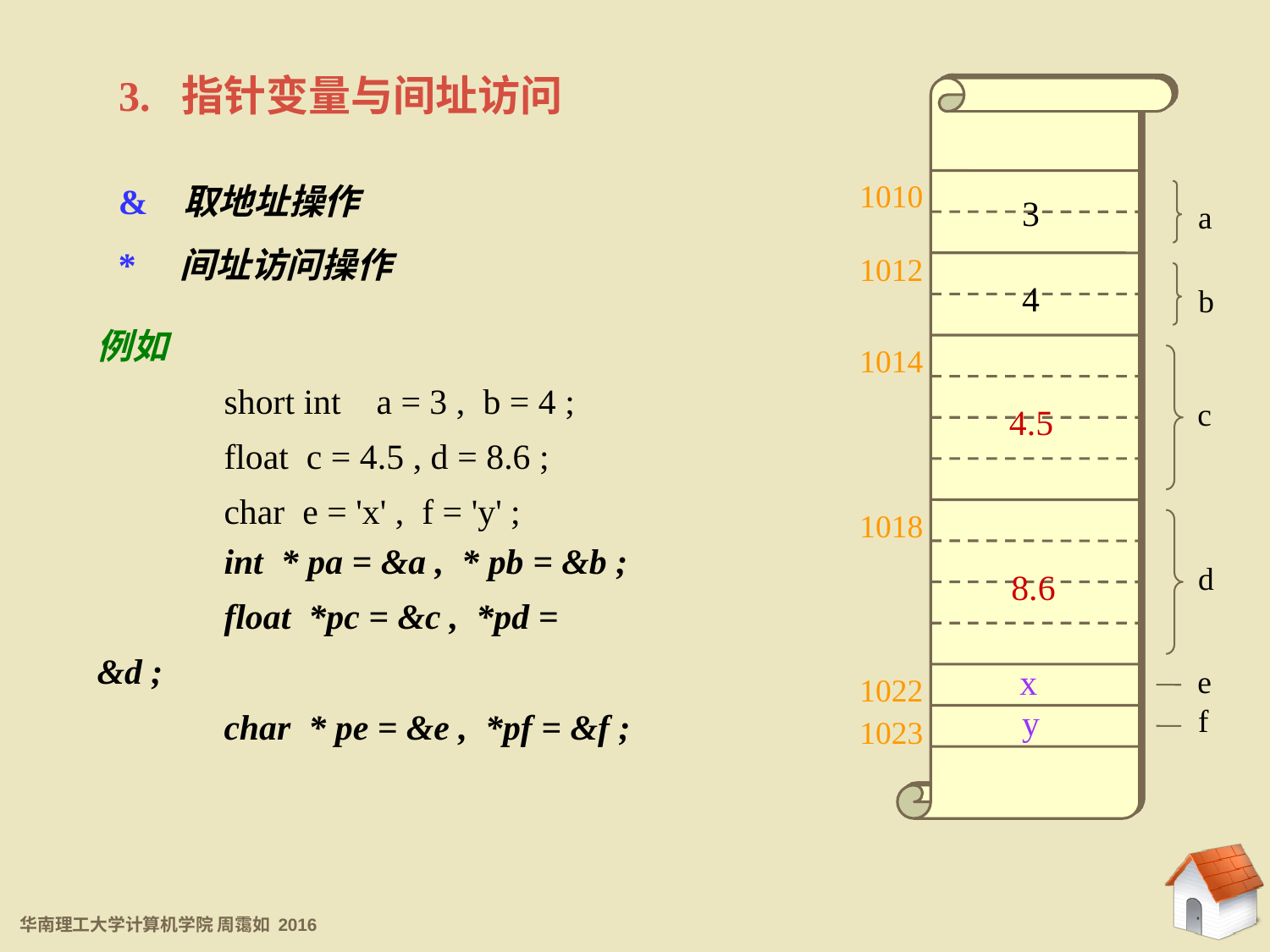

3.  指针变量与间址访问

1010

a
1012

b
1014

c
1018

d
e
1022

f
1023

3
4
4.5
8.6
x
y
&   取地址操作
*    间址访问操作
例如
	short int    a = 3 ,  b = 4 ;
	float  c = 4.5 , d = 8.6 ;
	char  e = 'x' ,  f = 'y' ;
	int  * pa = &a ,  * pb = &b ;
	float  *pc = &c ,  *pd = &d ;
	char  * pe = &e ,  *pf = &f ;